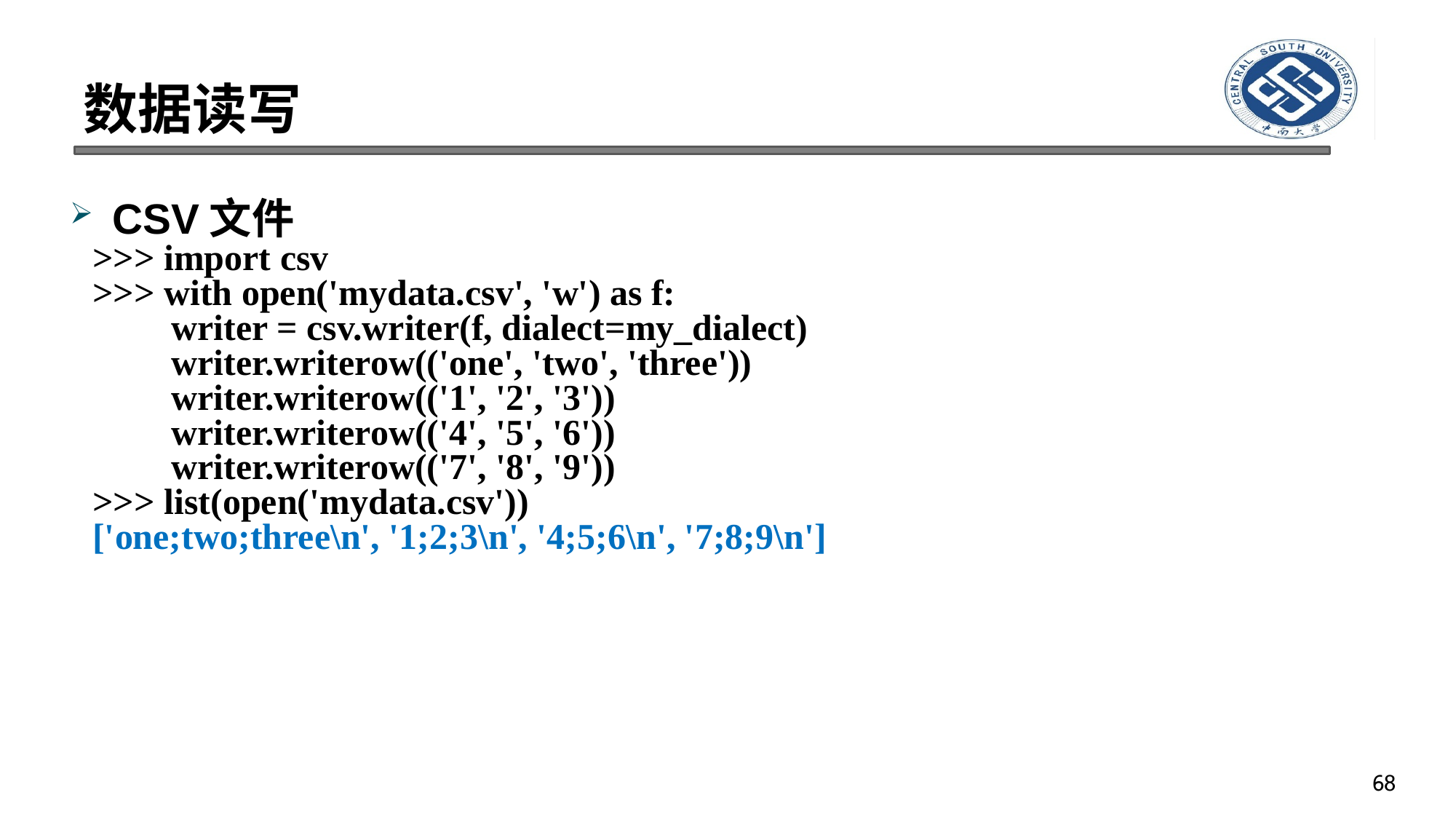

# 数据读写
CSV文件
>>> import csv
>>> with open('mydata.csv', 'w') as f:
	    writer = csv.writer(f, dialect=my_dialect)
	    writer.writerow(('one', 'two', 'three'))
	    writer.writerow(('1', '2', '3'))
	    writer.writerow(('4', '5', '6'))
	    writer.writerow(('7', '8', '9'))
>>> list(open('mydata.csv'))
['one;two;three\n', '1;2;3\n', '4;5;6\n', '7;8;9\n']

68